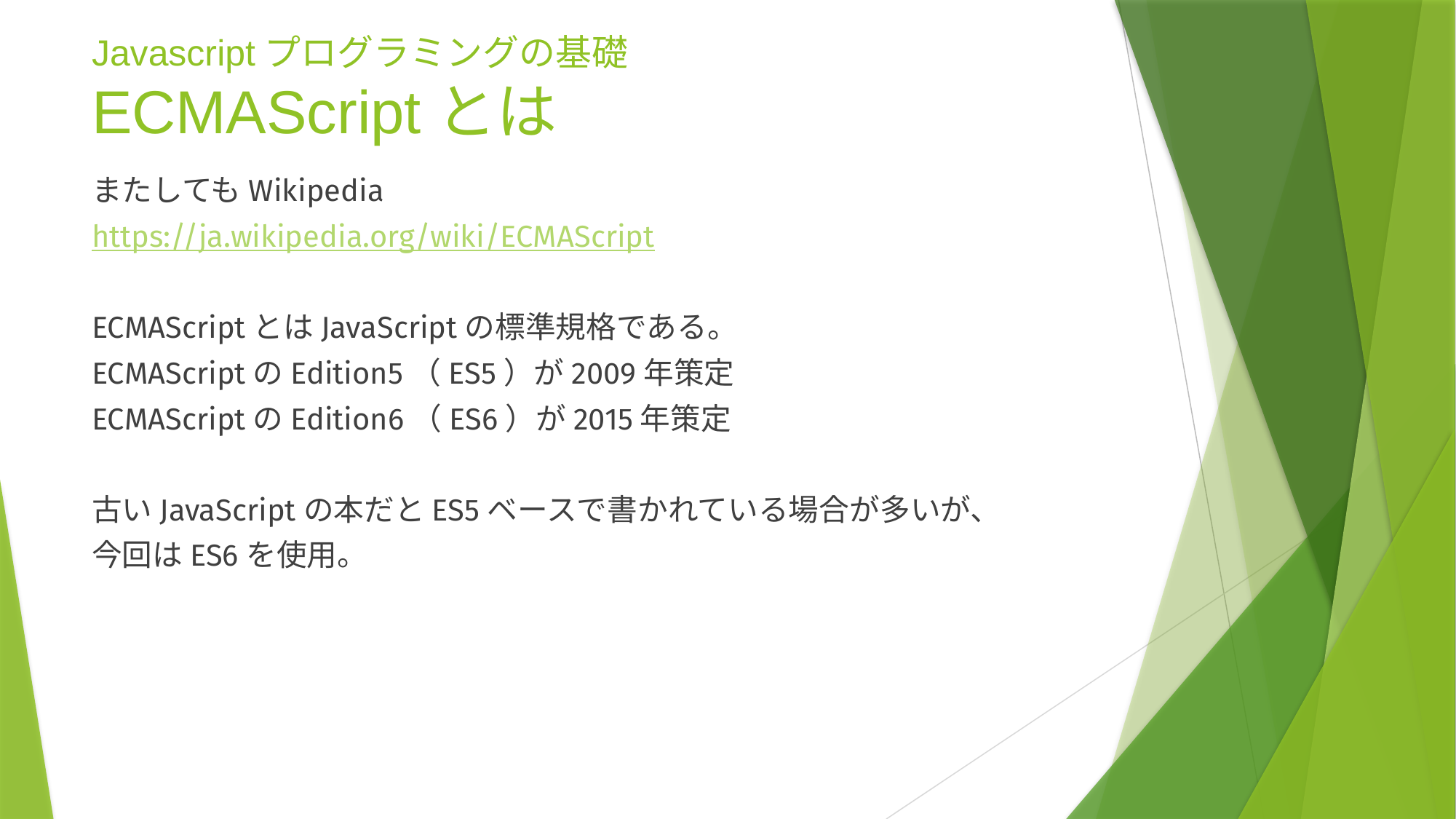

# Javascriptプログラミングの基礎 ECMAScriptとは
またしてもWikipedia
https://ja.wikipedia.org/wiki/ECMAScript

ECMAScriptとはJavaScriptの標準規格である。
ECMAScriptのEdition5（ES5）が2009年策定
ECMAScriptのEdition6（ES6）が2015年策定

古いJavaScriptの本だとES5ベースで書かれている場合が多いが、
今回はES6を使用。